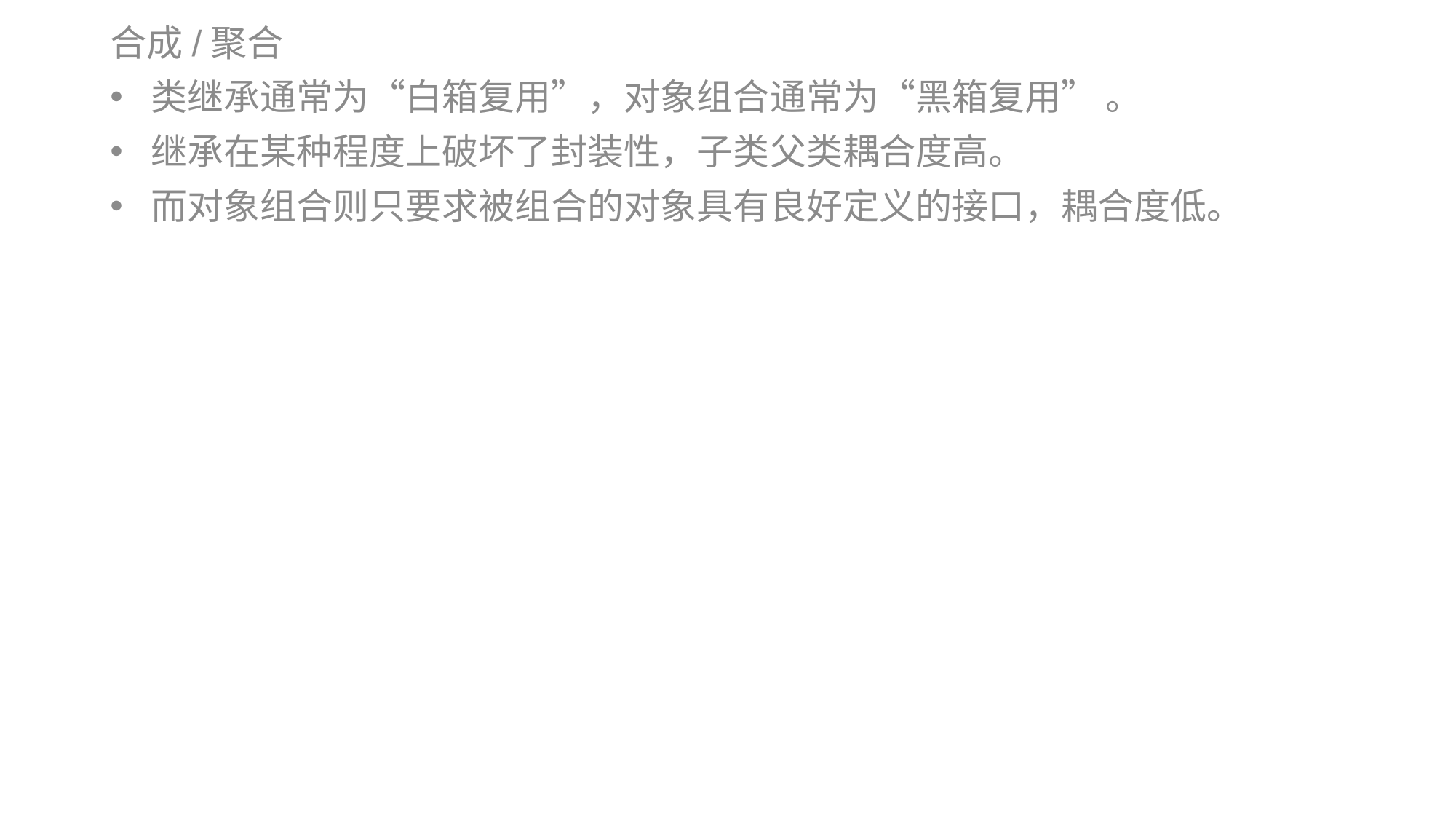

合成/聚合
类继承通常为“白箱复用”，对象组合通常为“黑箱复用” 。
继承在某种程度上破坏了封装性，子类父类耦合度高。
而对象组合则只要求被组合的对象具有良好定义的接口，耦合度低。